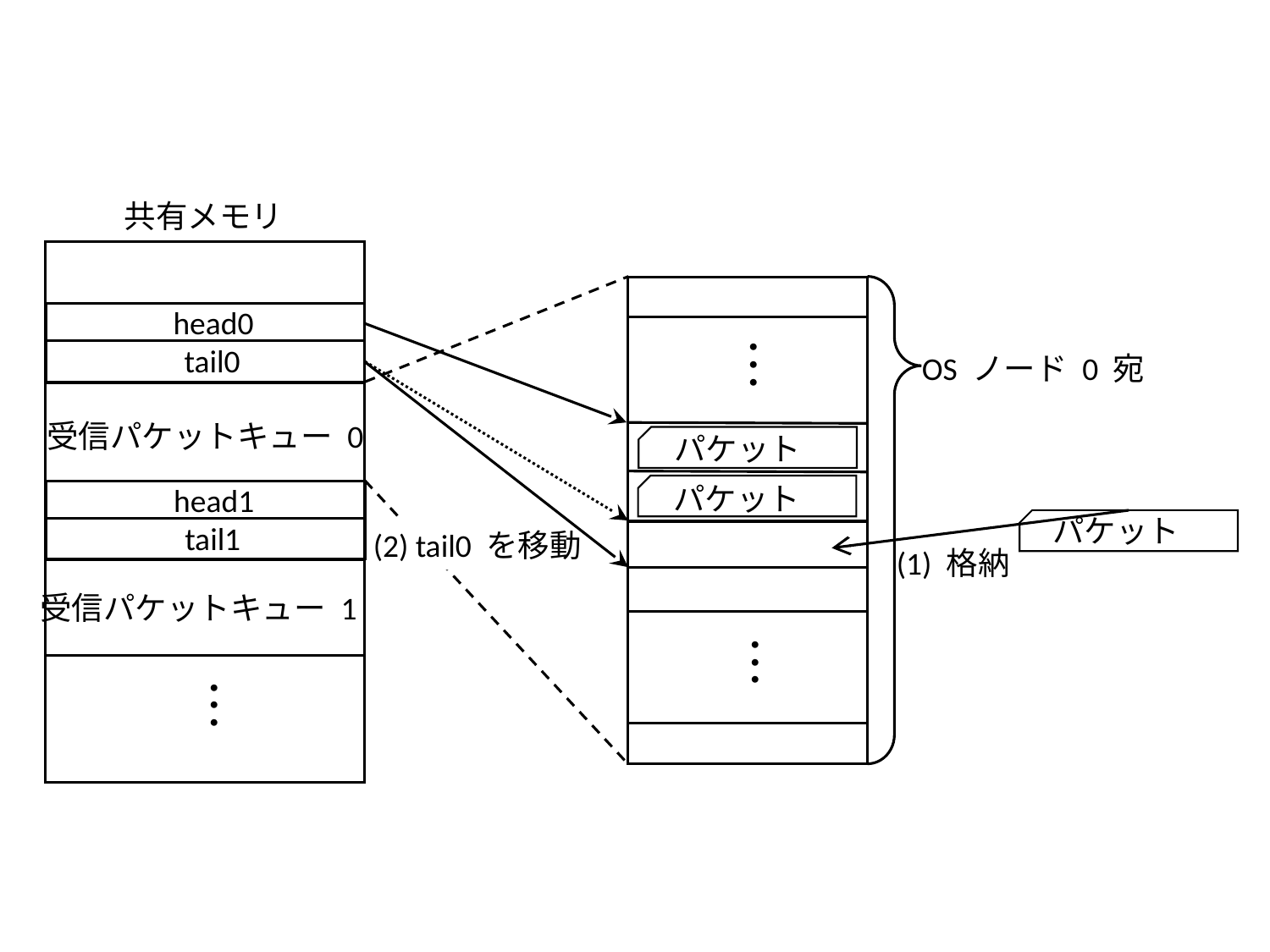

共有メモリ

head0

tail0

・
・
・
OS ノード 0 宛
受信パケットキュー 0
パケット

パケット

head1

パケット

tail1

(2) tail0 を移動
(1) 格納
受信パケットキュー 1
・
・
・
・
・
・